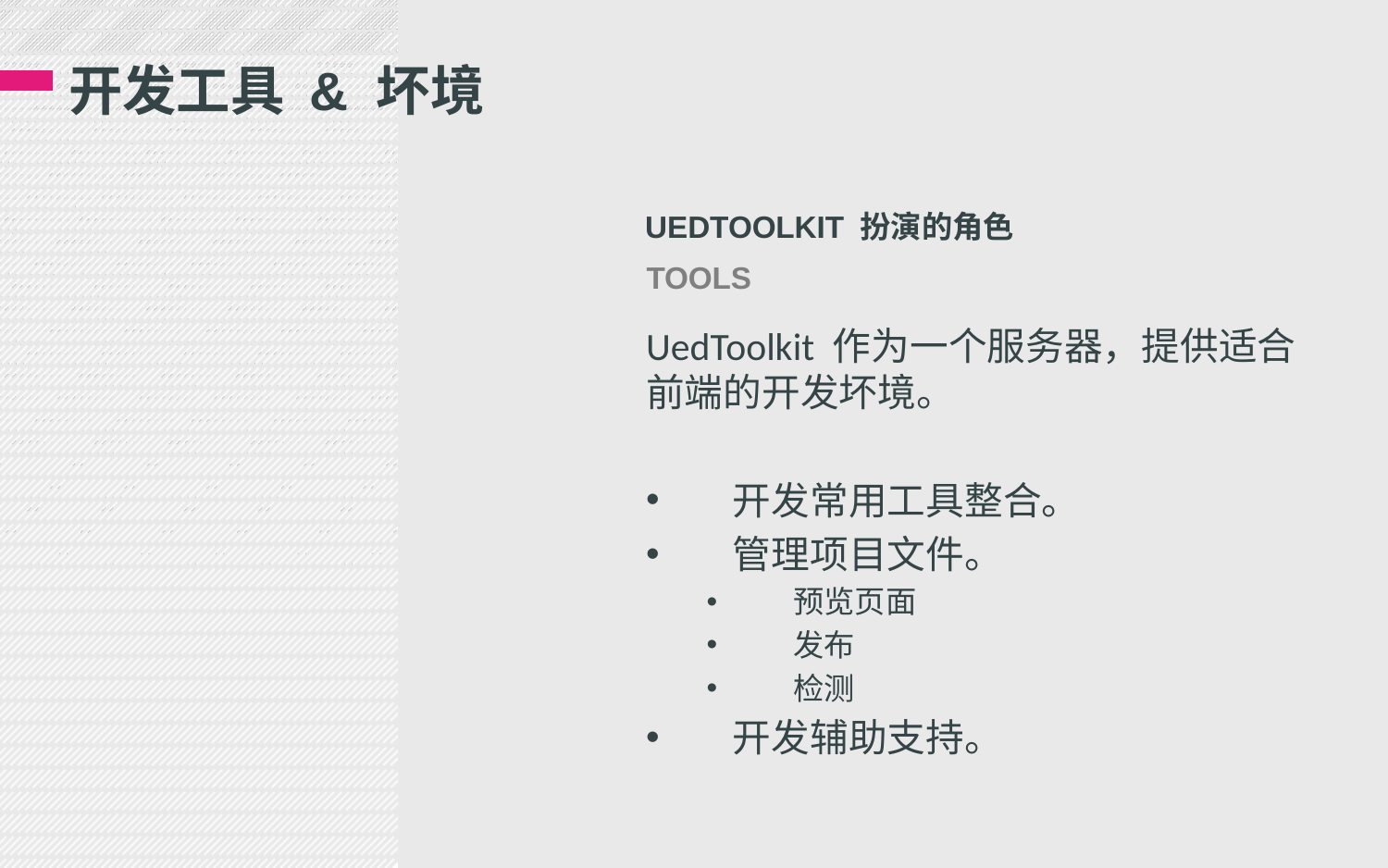

# 开发工具 & 坏境
Uedtoolkit 扮演的角色
TOOLS
UedToolkit 作为一个服务器，提供适合前端的开发坏境。

开发常用工具整合。
管理项目文件。
预览页面
发布
检测
开发辅助支持。